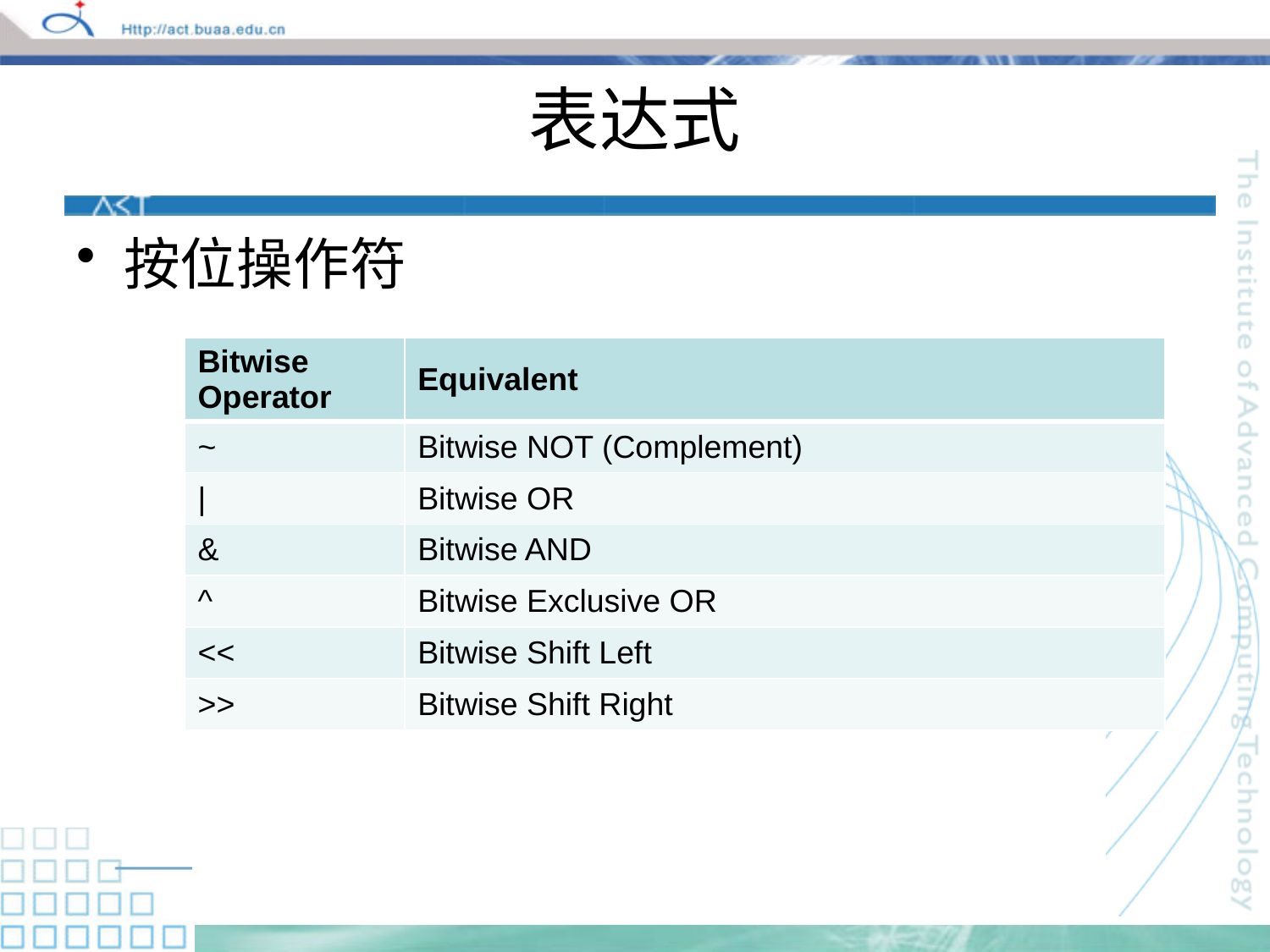

# 表达式
按位操作符
| Bitwise Operator | Equivalent |
| --- | --- |
| ~ | Bitwise NOT (Complement) |
| | | Bitwise OR |
| & | Bitwise AND |
| ^ | Bitwise Exclusive OR |
| << | Bitwise Shift Left |
| >> | Bitwise Shift Right |